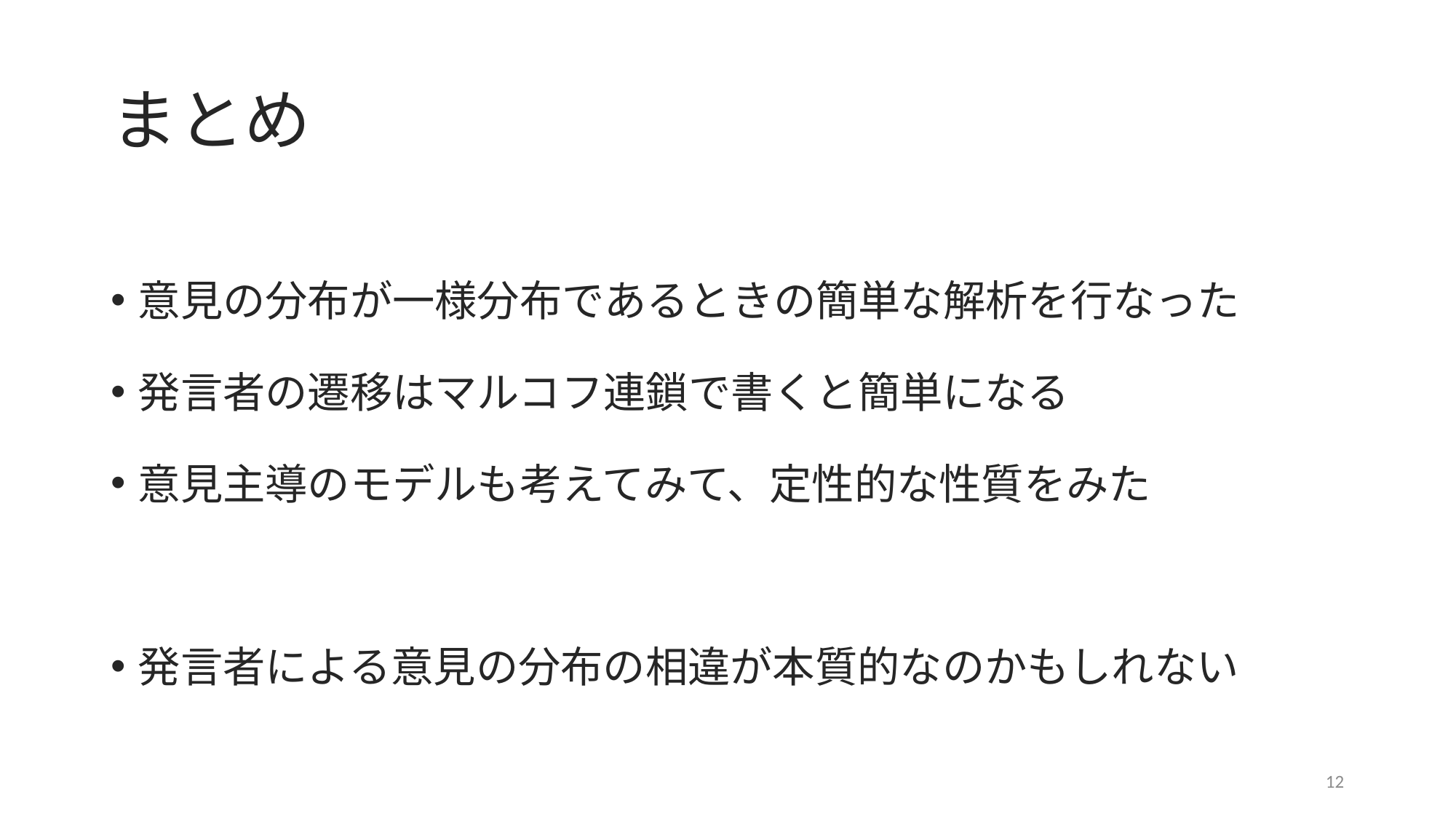

# まとめ
意見の分布が一様分布であるときの簡単な解析を行なった
発言者の遷移はマルコフ連鎖で書くと簡単になる
意見主導のモデルも考えてみて、定性的な性質をみた

発言者による意見の分布の相違が本質的なのかもしれない
12